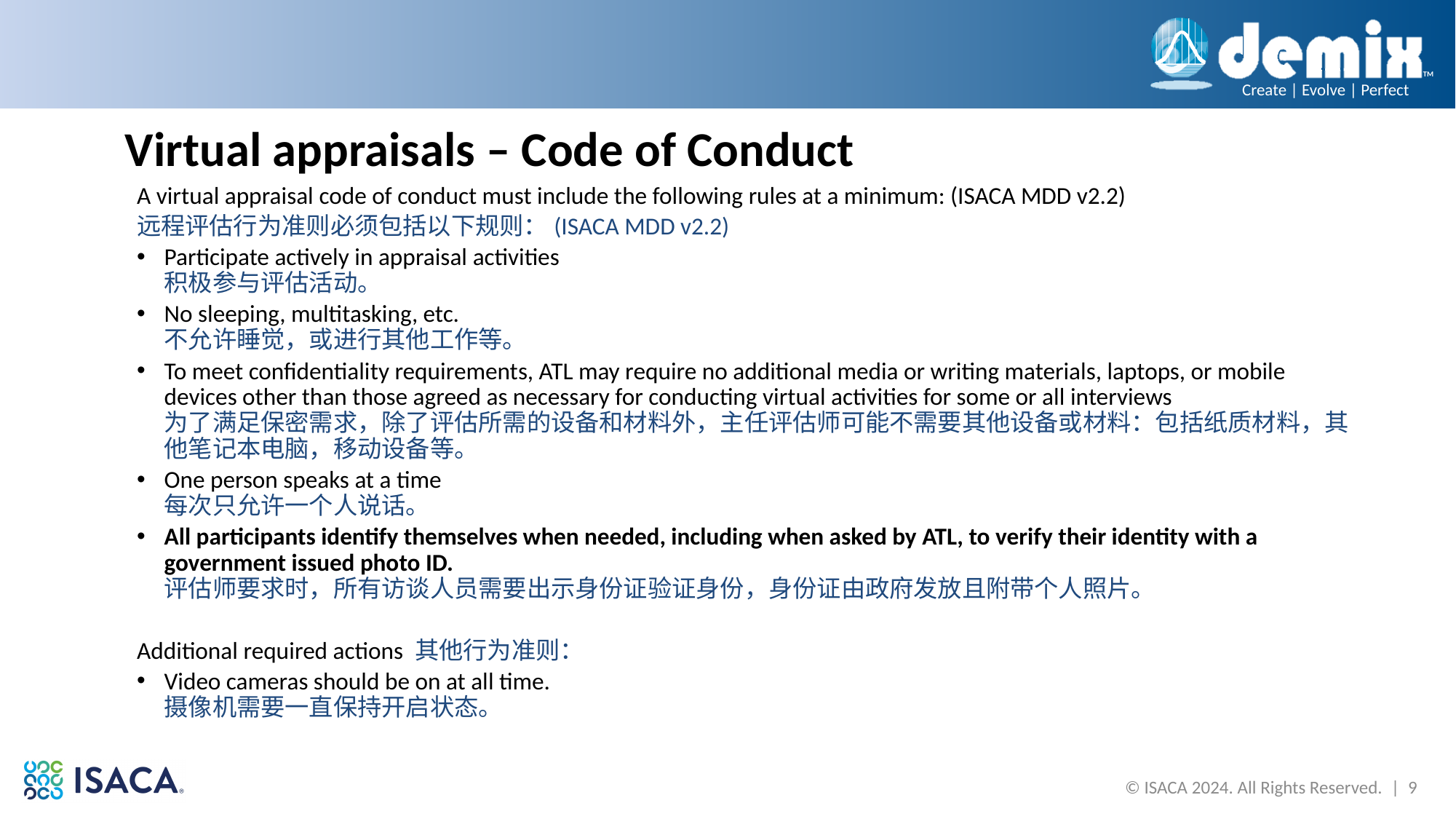

# Virtual appraisals – Code of Conduct
A virtual appraisal code of conduct must include the following rules at a minimum: (ISACA MDD v2.2)
远程评估行为准则必须包括以下规则：(ISACA MDD v2.2)
Participate actively in appraisal activities
积极参与评估活动。
No sleeping, multitasking, etc.
不允许睡觉，或进行其他工作等。
To meet confidentiality requirements, ATL may require no additional media or writing materials, laptops, or mobile devices other than those agreed as necessary for conducting virtual activities for some or all interviews
为了满足保密需求，除了评估所需的设备和材料外，主任评估师可能不需要其他设备或材料：包括纸质材料，其他笔记本电脑，移动设备等。
One person speaks at a time
每次只允许一个人说话。
All participants identify themselves when needed, including when asked by ATL, to verify their identity with a government issued photo ID.
评估师要求时，所有访谈人员需要出示身份证验证身份，身份证由政府发放且附带个人照片。

Additional required actions 其他行为准则：
Video cameras should be on at all time.
摄像机需要一直保持开启状态。